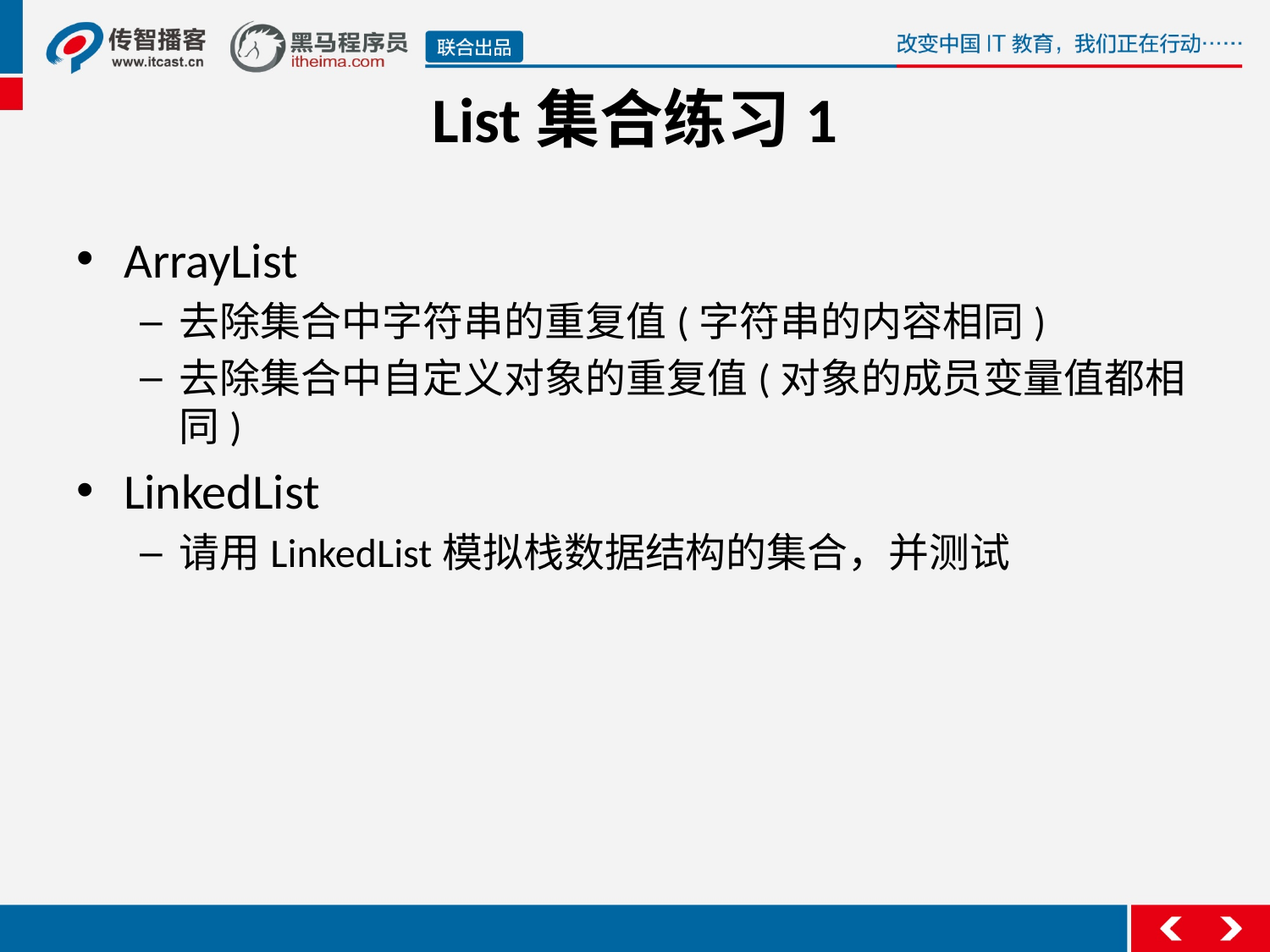

# List集合练习1
ArrayList
去除集合中字符串的重复值(字符串的内容相同)
去除集合中自定义对象的重复值(对象的成员变量值都相同)
LinkedList
请用LinkedList模拟栈数据结构的集合，并测试